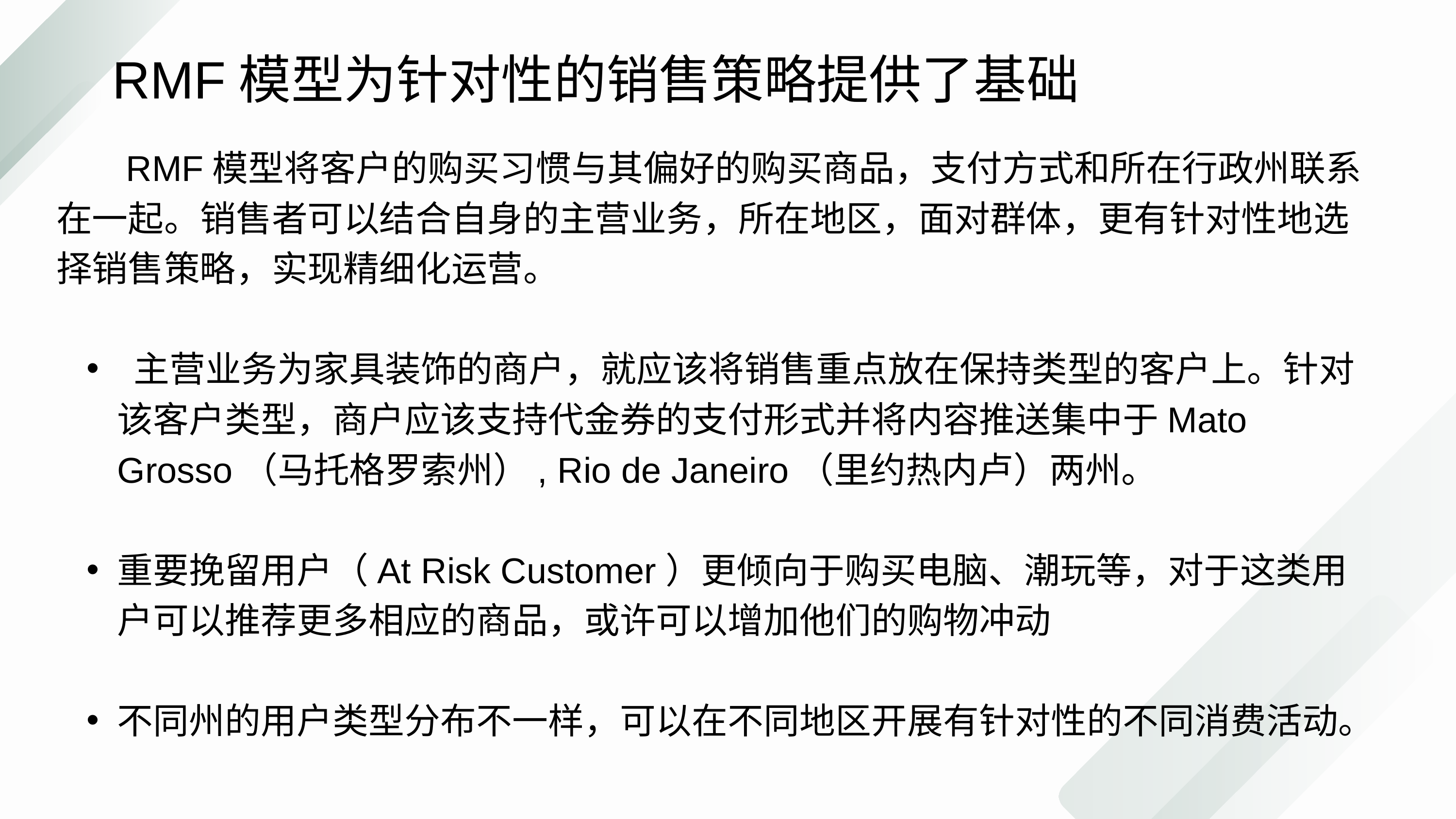

RMF模型为针对性的销售策略提供了基础
       RMF模型将客户的购买习惯与其偏好的购买商品，支付方式和所在行政州联系在一起。销售者可以结合自身的主营业务，所在地区，面对群体，更有针对性地选择销售策略，实现精细化运营。

 主营业务为家具装饰的商户，就应该将销售重点放在保持类型的客户上。针对该客户类型，商户应该支持代金券的支付形式并将内容推送集中于Mato Grosso（马托格罗索州）, Rio de Janeiro（里约热内卢）两州。

重要挽留用户（At Risk Customer）更倾向于购买电脑、潮玩等，对于这类用户可以推荐更多相应的商品，或许可以增加他们的购物冲动

不同州的用户类型分布不一样，可以在不同地区开展有针对性的不同消费活动。